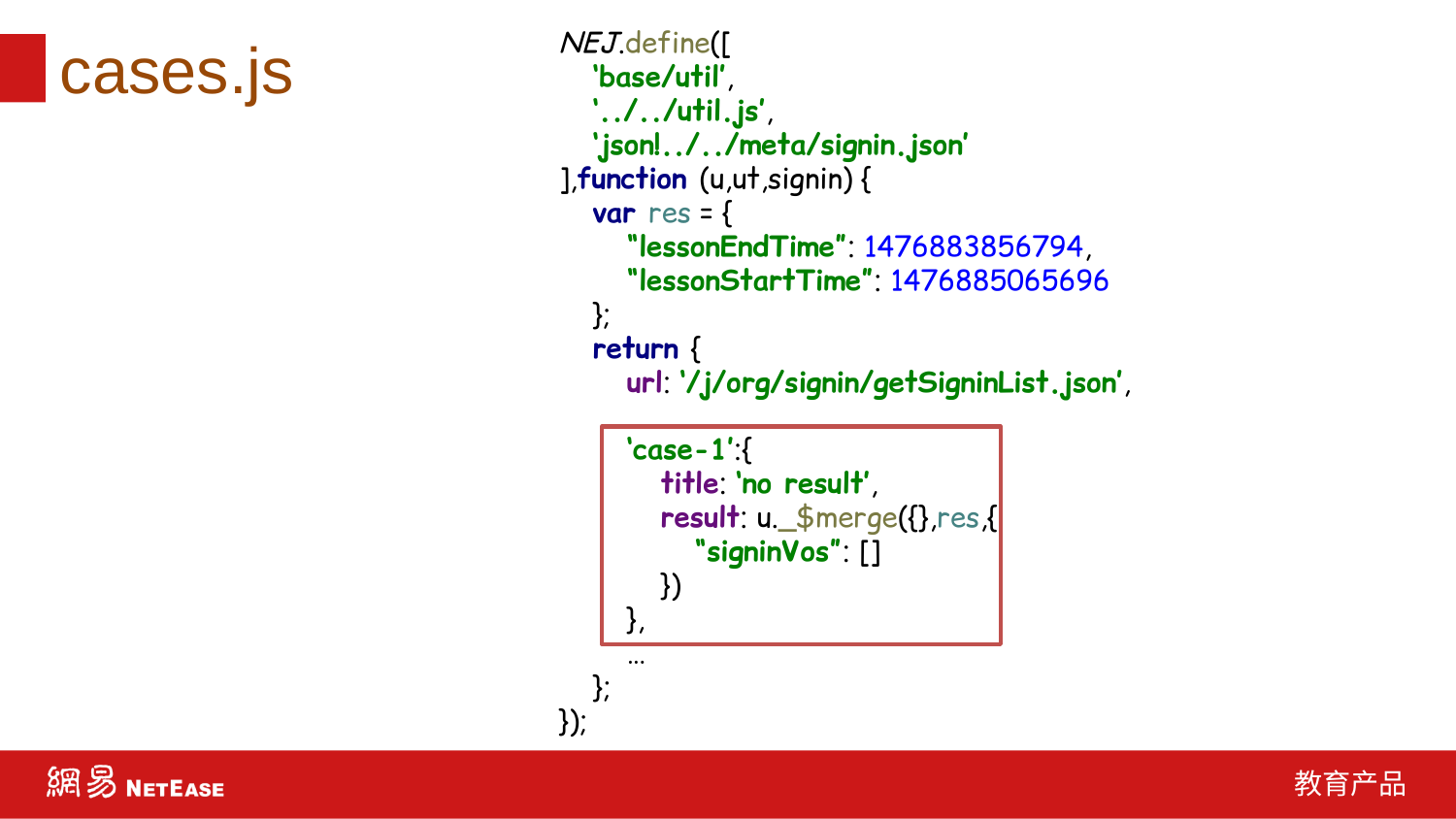

NEJ.define([
    ‘base/util’,
    ‘../../util.js’,
    ‘json!../../meta/signin.json’
],function (u,ut,signin) {
    var res = {
        “lessonEndTime”: 1476883856794,
        “lessonStartTime”: 1476885065696
    };
    return {
        url: ‘/j/org/signin/getSigninList.json’,
        ‘case-1’:{
            title: ‘no result’,
            result: u._$merge({},res,{
                “signinVos”: []
            })
        },
        …
    };
});
# cases.js

教育产品